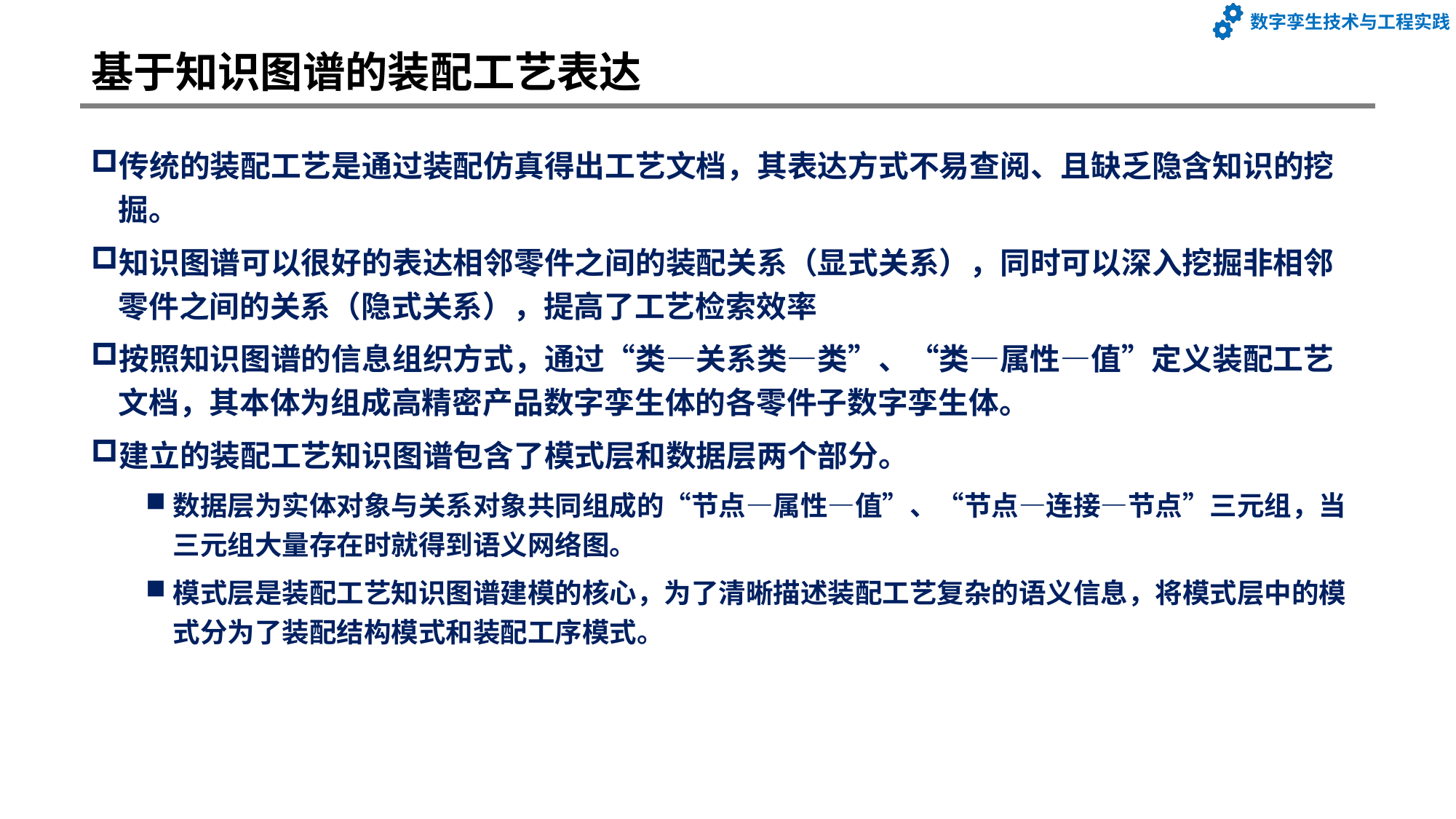

# 基于知识图谱的装配工艺表达
传统的装配工艺是通过装配仿真得出工艺文档，其表达方式不易查阅、且缺乏隐含知识的挖掘。
知识图谱可以很好的表达相邻零件之间的装配关系（显式关系），同时可以深入挖掘非相邻零件之间的关系（隐式关系），提高了工艺检索效率
按照知识图谱的信息组织方式，通过“类—关系类—类”、“类—属性—值”定义装配工艺文档，其本体为组成高精密产品数字孪生体的各零件子数字孪生体。
建立的装配工艺知识图谱包含了模式层和数据层两个部分。
数据层为实体对象与关系对象共同组成的“节点—属性—值”、“节点—连接—节点”三元组，当三元组大量存在时就得到语义网络图。
模式层是装配工艺知识图谱建模的核心，为了清晰描述装配工艺复杂的语义信息，将模式层中的模式分为了装配结构模式和装配工序模式。